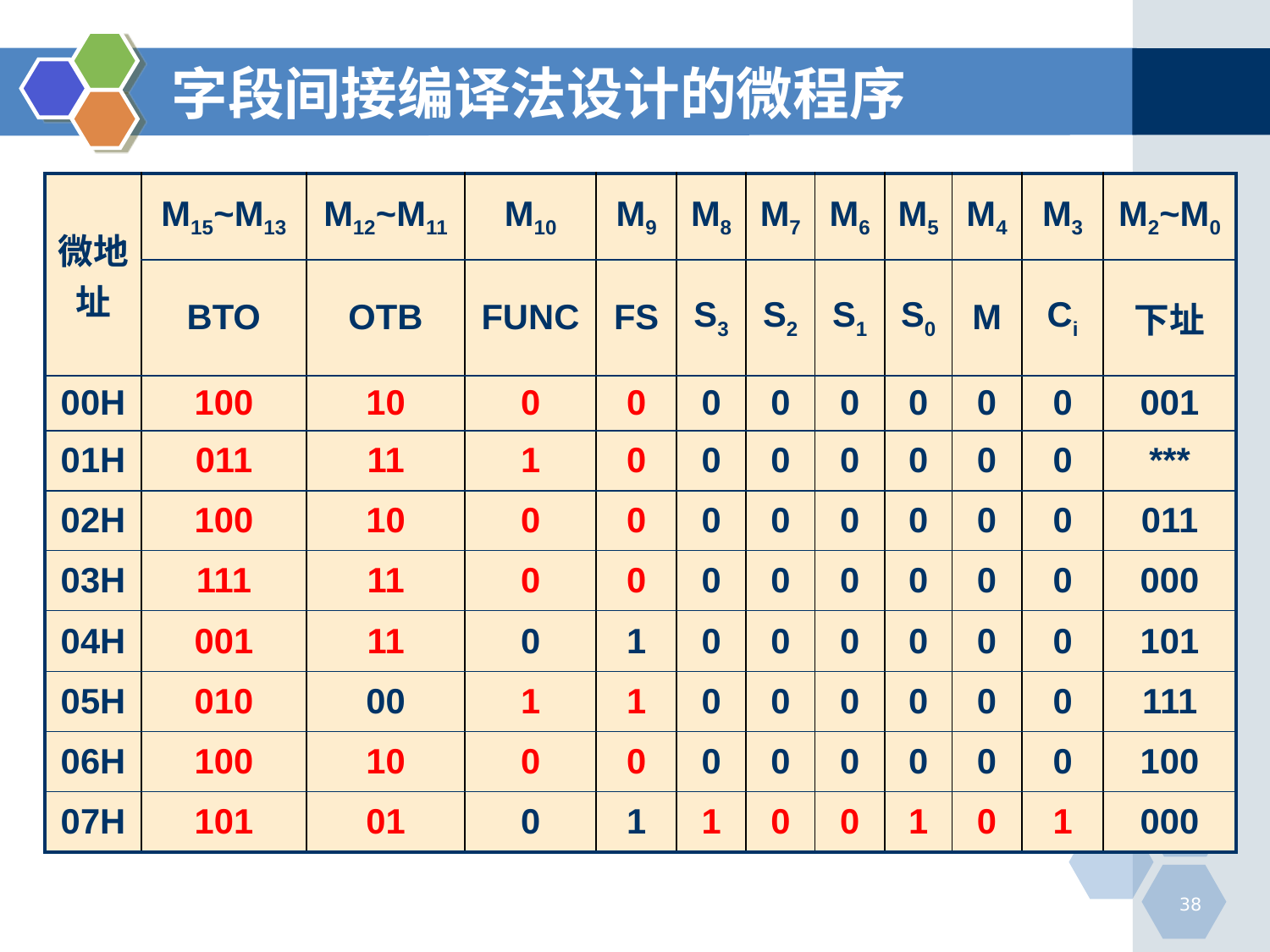

# 字段间接编译法设计的微程序
| 微地址 | M15~M13 | M12~M11 | M10 | M9 | M8 | M7 | M6 | M5 | M4 | M3 | M2~M0 |
| --- | --- | --- | --- | --- | --- | --- | --- | --- | --- | --- | --- |
|  | BTO | OTB | FUNC | FS | S3 | S2 | S1 | S0 | M | Ci | 下址 |
| 00H | 100 | 10 | 0 | 0 | 0 | 0 | 0 | 0 | 0 | 0 | 001 |
| 01H | 011 | 11 | 1 | 0 | 0 | 0 | 0 | 0 | 0 | 0 | \*\*\* |
| 02H | 100 | 10 | 0 | 0 | 0 | 0 | 0 | 0 | 0 | 0 | 011 |
| 03H | 111 | 11 | 0 | 0 | 0 | 0 | 0 | 0 | 0 | 0 | 000 |
| 04H | 001 | 11 | 0 | 1 | 0 | 0 | 0 | 0 | 0 | 0 | 101 |
| 05H | 010 | 00 | 1 | 1 | 0 | 0 | 0 | 0 | 0 | 0 | 111 |
| 06H | 100 | 10 | 0 | 0 | 0 | 0 | 0 | 0 | 0 | 0 | 100 |
| 07H | 101 | 01 | 0 | 1 | 1 | 0 | 0 | 1 | 0 | 1 | 000 |
38